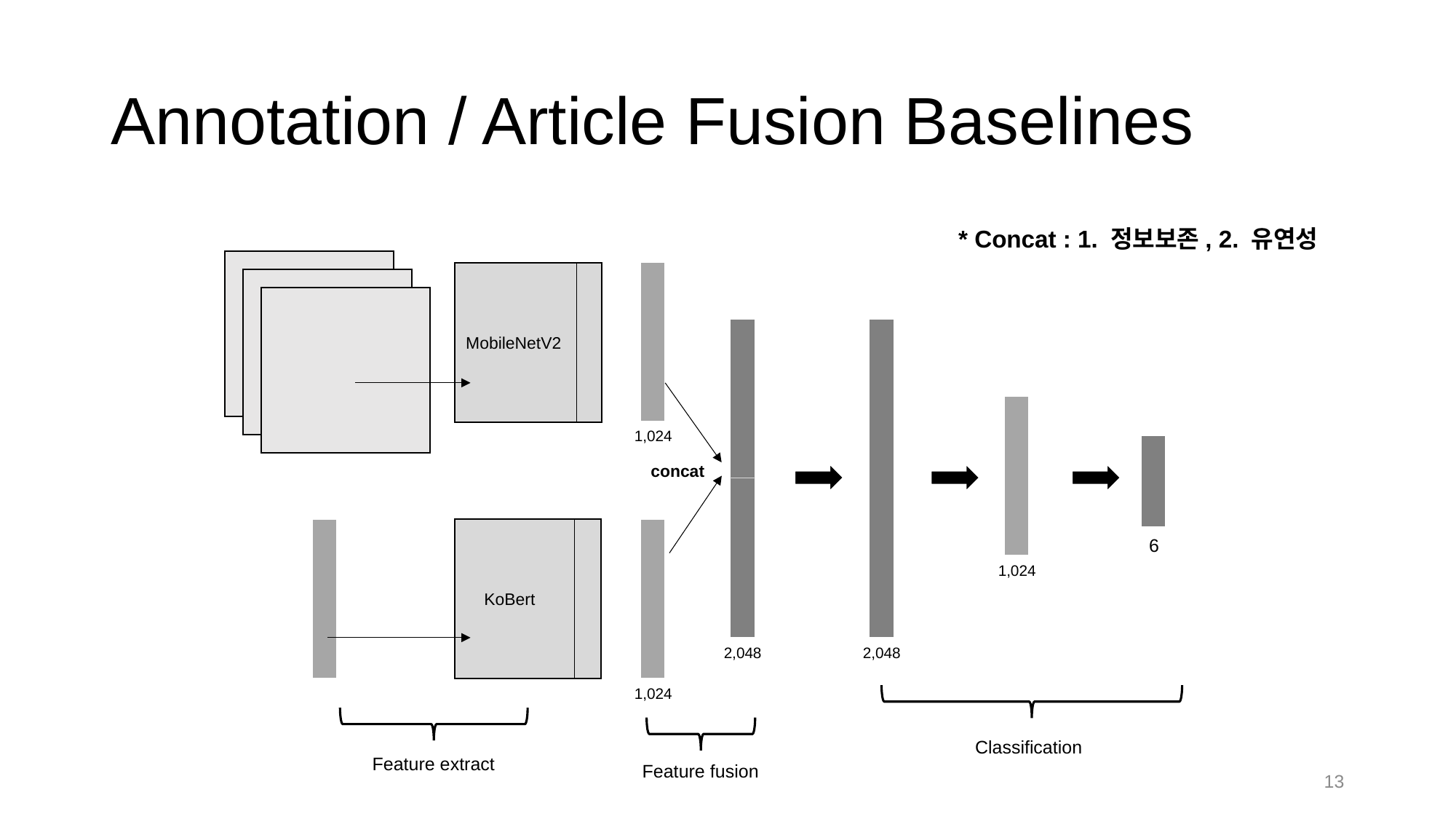

# Annotation / Article Fusion Baselines
* Concat : 1. 정보보존, 2. 유연성

MobileNetV2

1,024

6
concat

    KoBert

1,024

2,048
2,048
1,024

Classification
Feature extract
Feature fusion
13